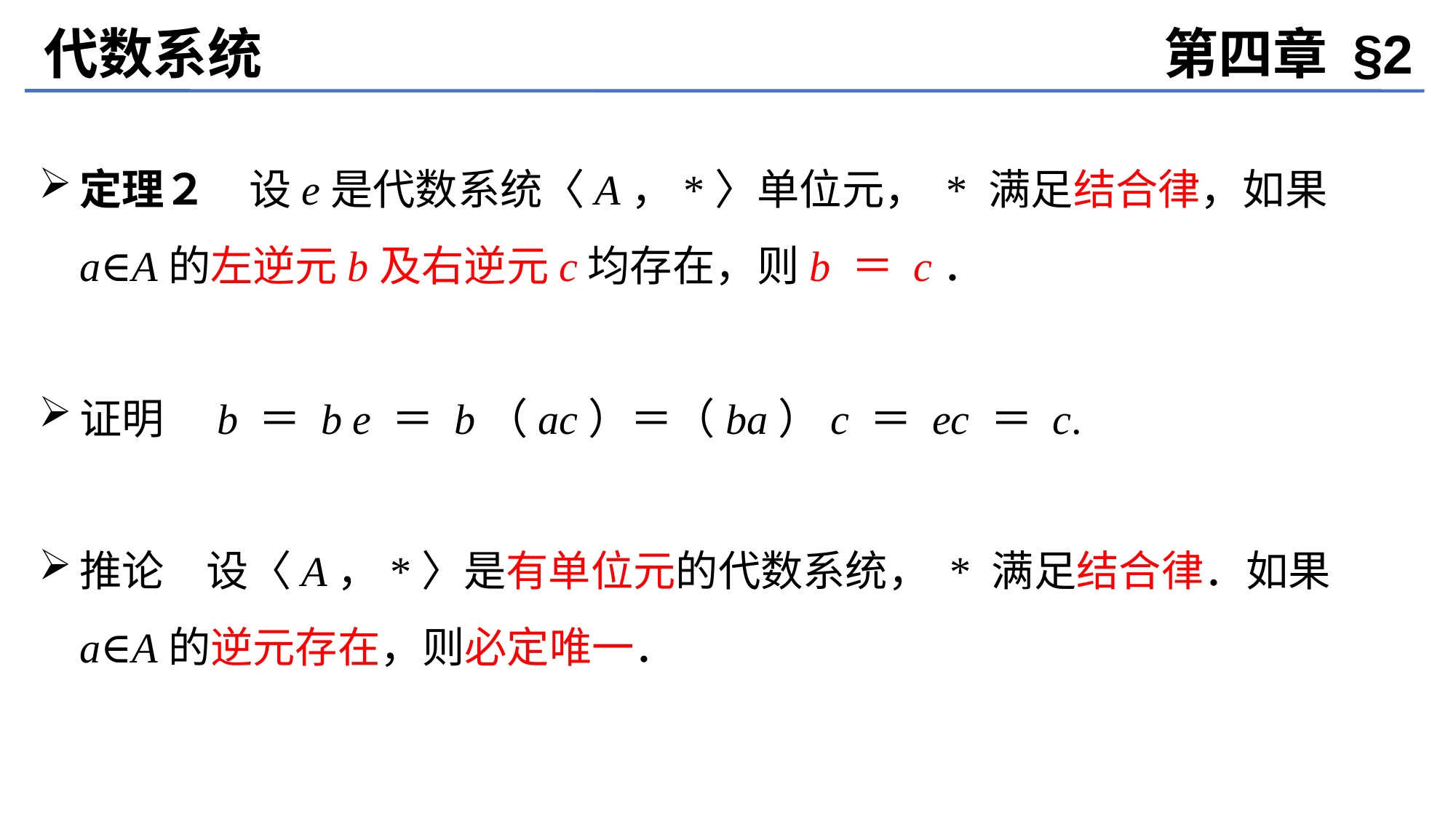

代数系统
第四章 §2
定理２　设e是代数系统〈A，*〉单位元， * 满足结合律，如果a∈A的左逆元b及右逆元c均存在，则b ＝ c．

证明　b ＝ b e ＝ b（ac）＝（ba）c ＝ ec ＝ c.

推论　设〈A，*〉是有单位元的代数系统， * 满足结合律．如果a∈A的逆元存在，则必定唯一．